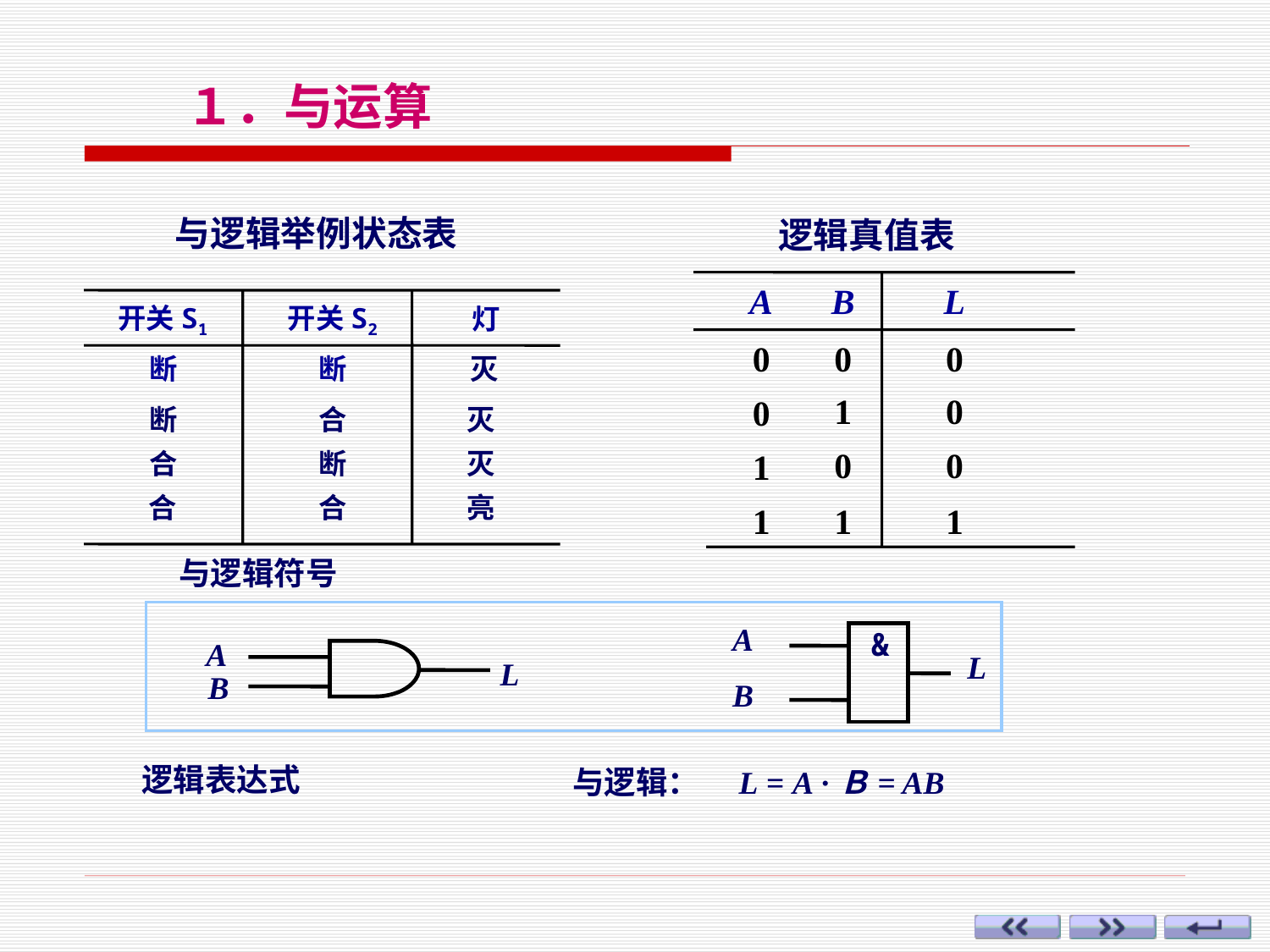

１．与运算
     与逻辑举例状态表

开关S1
开关S2
灯

断
断
灭
断
合
灭
合
断
灭
合
合
亮

          逻辑真值表

A
B
L

0
0
0
1
0
0
0
0
1
1
1
1

与逻辑符号

A

&

L

B

A

L

B

　　逻辑表达式
与逻辑：　L = A ·Ｂ= AB